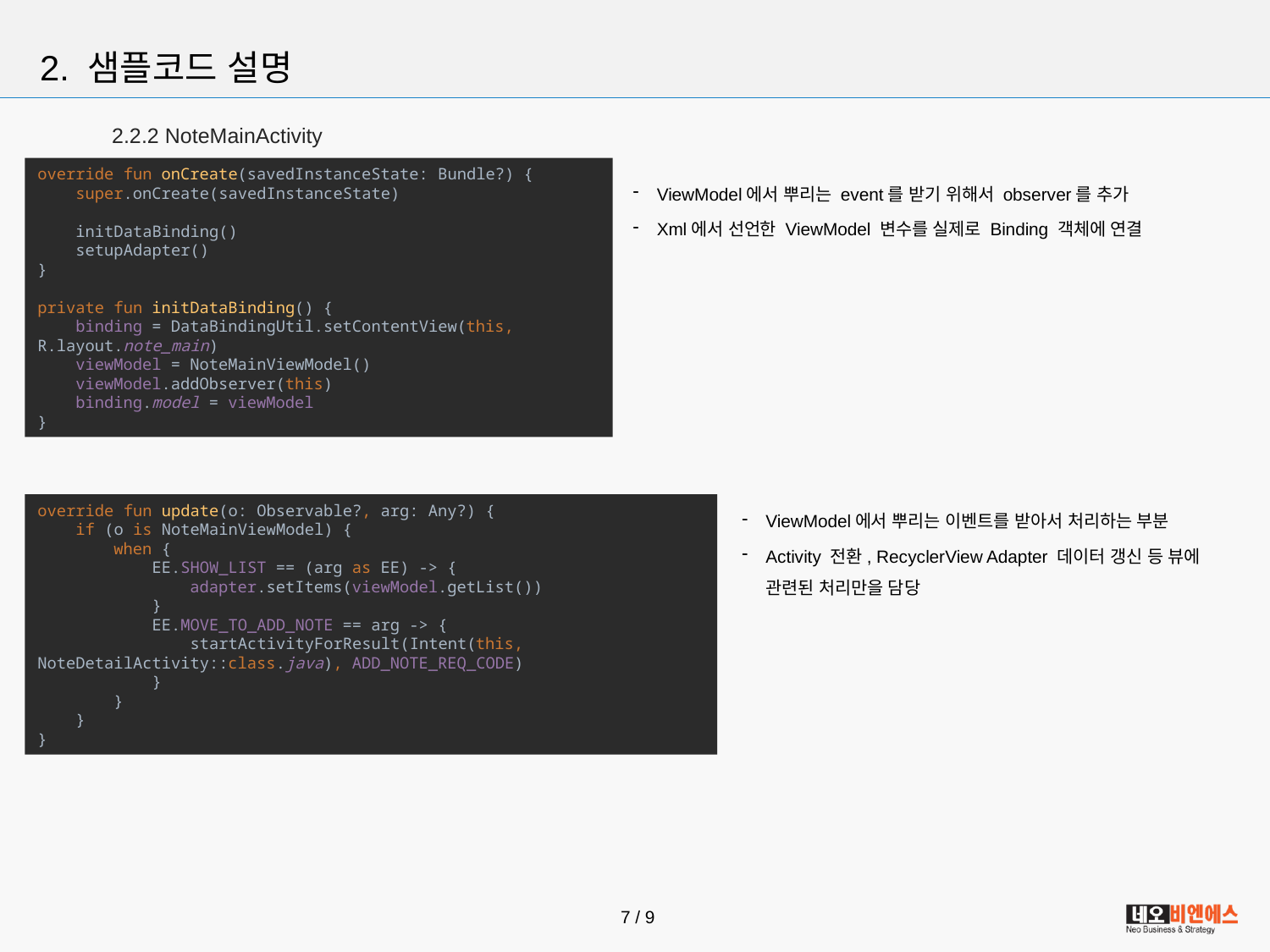

2. 샘플코드 설명
2.2.2 NoteMainActivity
override fun onCreate(savedInstanceState: Bundle?) {
    super.onCreate(savedInstanceState)
    initDataBinding()
    setupAdapter()
}
private fun initDataBinding() {
    binding = DataBindingUtil.setContentView(this, R.layout.note_main)
    viewModel = NoteMainViewModel()
    viewModel.addObserver(this)
    binding.model = viewModel
}
ViewModel에서 뿌리는 event를 받기 위해서 observer를 추가
Xml에서 선언한 ViewModel 변수를 실제로 Binding 객체에 연결
override fun update(o: Observable?, arg: Any?) {
    if (o is NoteMainViewModel) {
        when {
            EE.SHOW_LIST == (arg as EE) -> {
                adapter.setItems(viewModel.getList())
            }
            EE.MOVE_TO_ADD_NOTE == arg -> {
                startActivityForResult(Intent(this, NoteDetailActivity::class.java), ADD_NOTE_REQ_CODE)
            }
        }
    }
}
ViewModel에서 뿌리는 이벤트를 받아서 처리하는 부분
Activity 전환, RecyclerView Adapter 데이터 갱신 등 뷰에 관련된 처리만을 담당